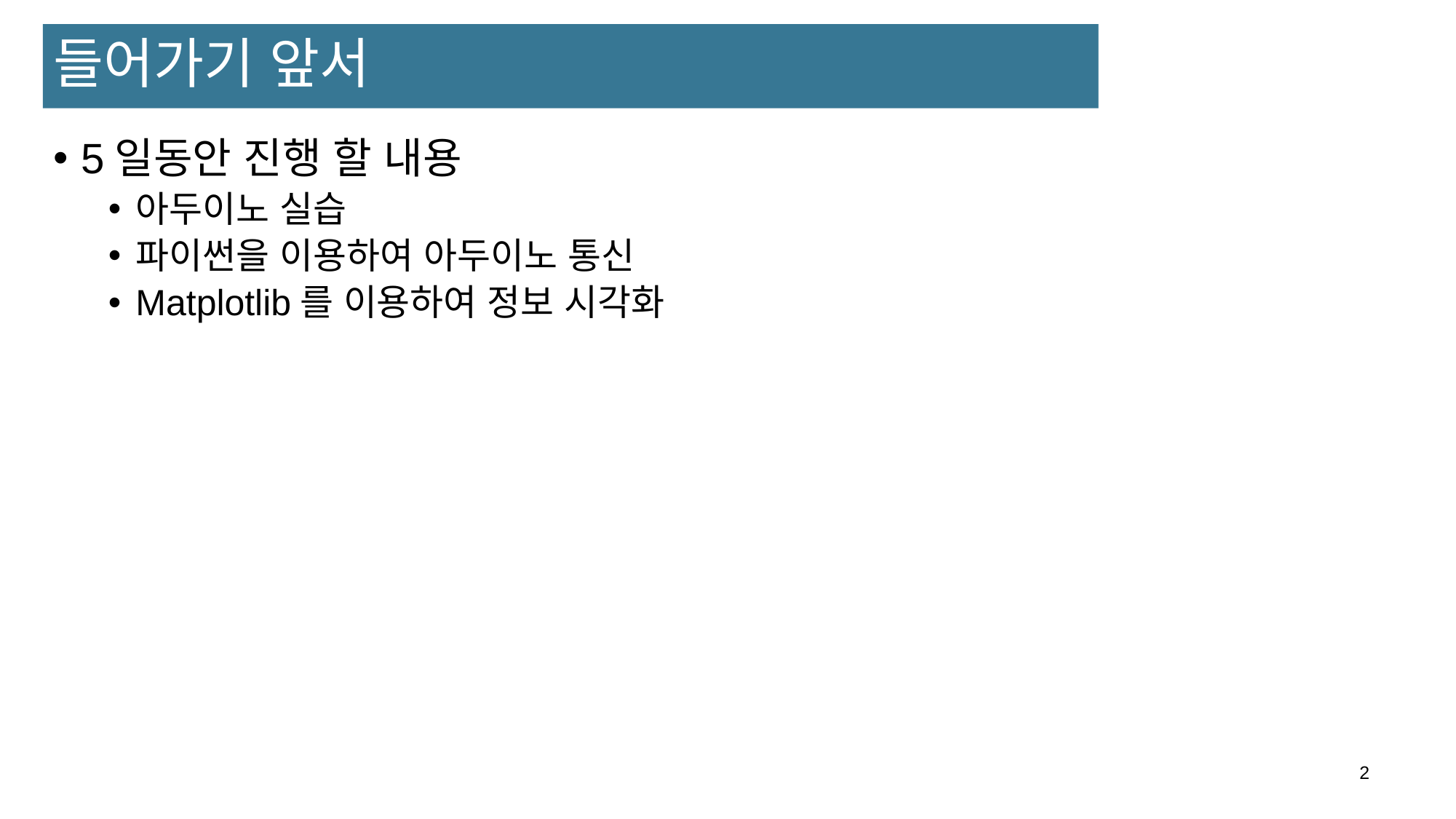

들어가기 앞서
5일동안 진행 할 내용
아두이노 실습
파이썬을 이용하여 아두이노 통신
Matplotlib를 이용하여 정보 시각화